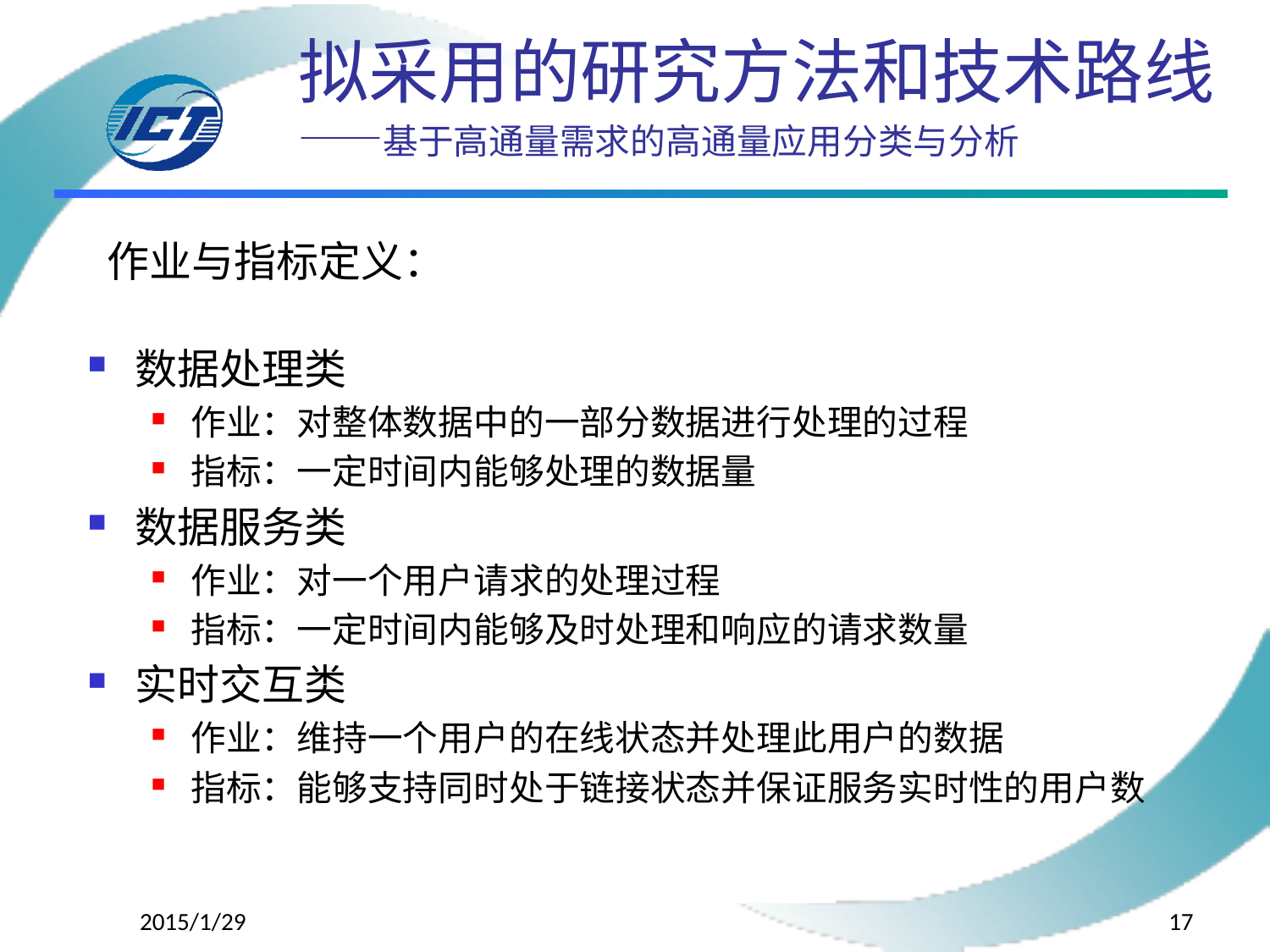

# 拟采用的研究方法和技术路线 ——基于高通量需求的高通量应用分类与分析
作业与指标定义：
数据处理类
作业：对整体数据中的一部分数据进行处理的过程
指标：一定时间内能够处理的数据量
数据服务类
作业：对一个用户请求的处理过程
指标：一定时间内能够及时处理和响应的请求数量
实时交互类
作业：维持一个用户的在线状态并处理此用户的数据
指标：能够支持同时处于链接状态并保证服务实时性的用户数
2015/1/29
17